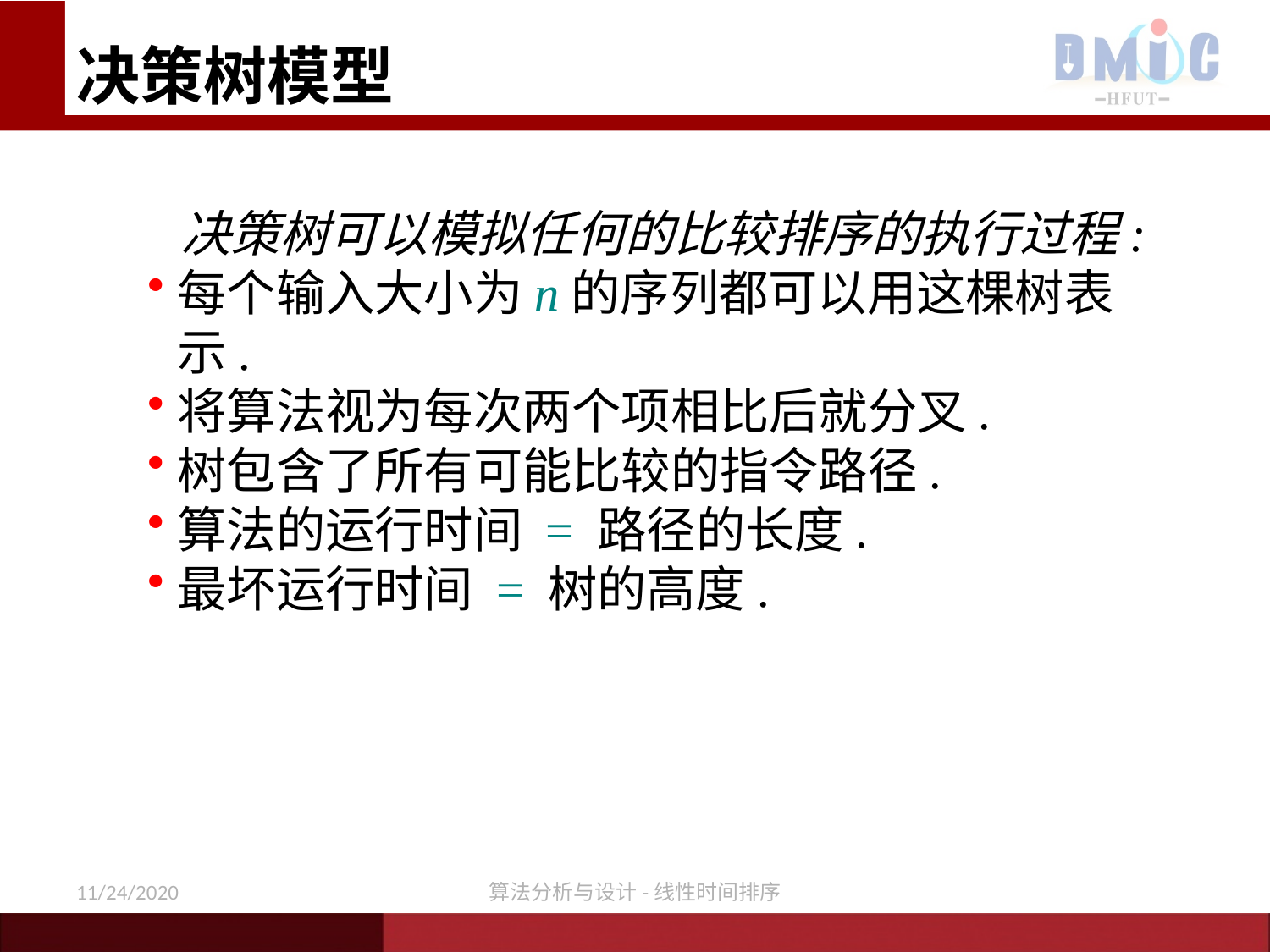

决策树模型
  决策树可以模拟任何的比较排序的执行过程:
每个输入大小为n的序列都可以用这棵树表示.
将算法视为每次两个项相比后就分叉.
树包含了所有可能比较的指令路径.
算法的运行时间 = 路径的长度.
最坏运行时间 = 树的高度.
11/24/2020
算法分析与设计-线性时间排序